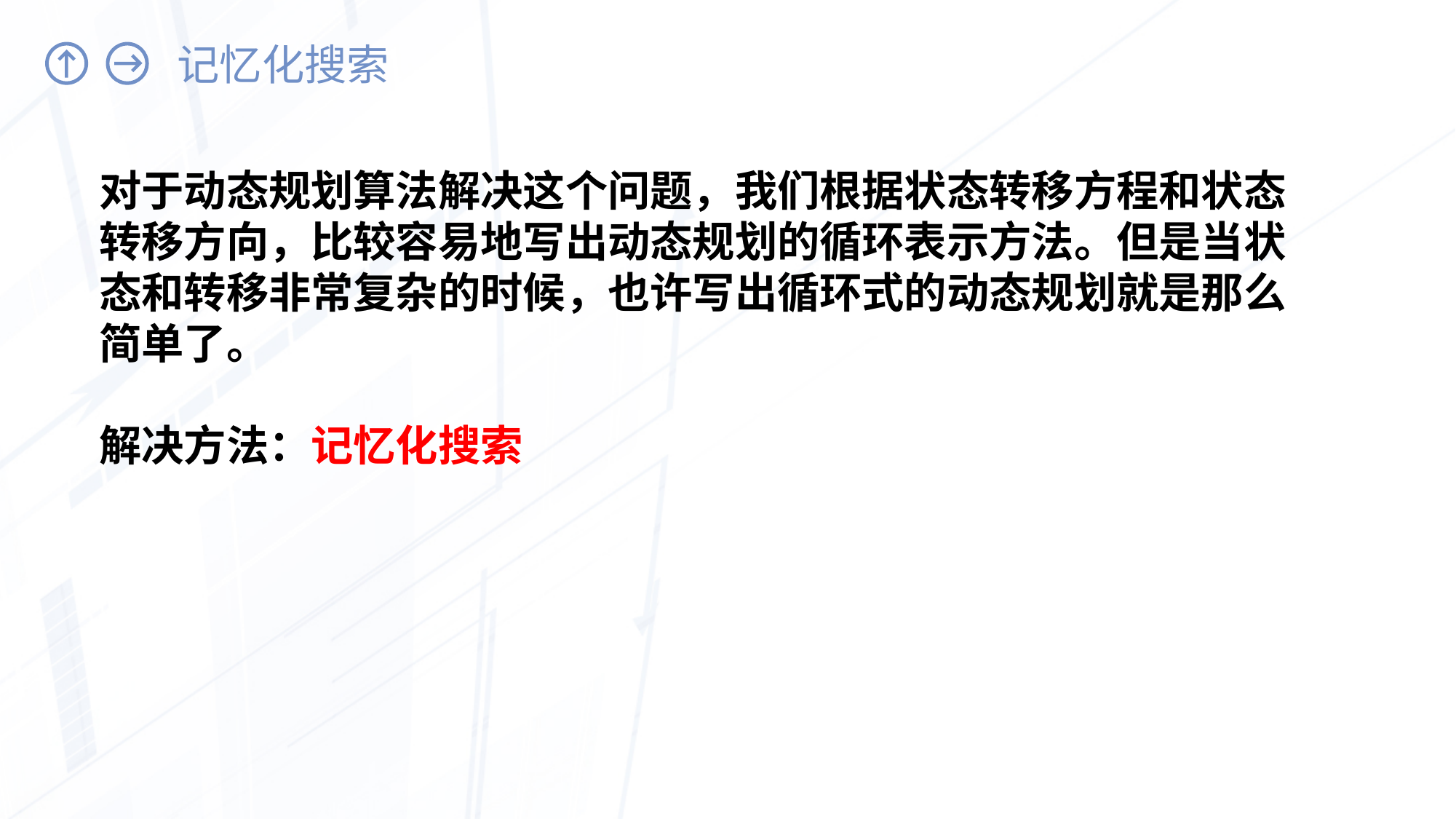

# 记忆化搜索
对于动态规划算法解决这个问题，我们根据状态转移方程和状态转移方向，比较容易地写出动态规划的循环表示方法。但是当状态和转移非常复杂的时候，也许写出循环式的动态规划就是那么简单了。

解决方法：记忆化搜索